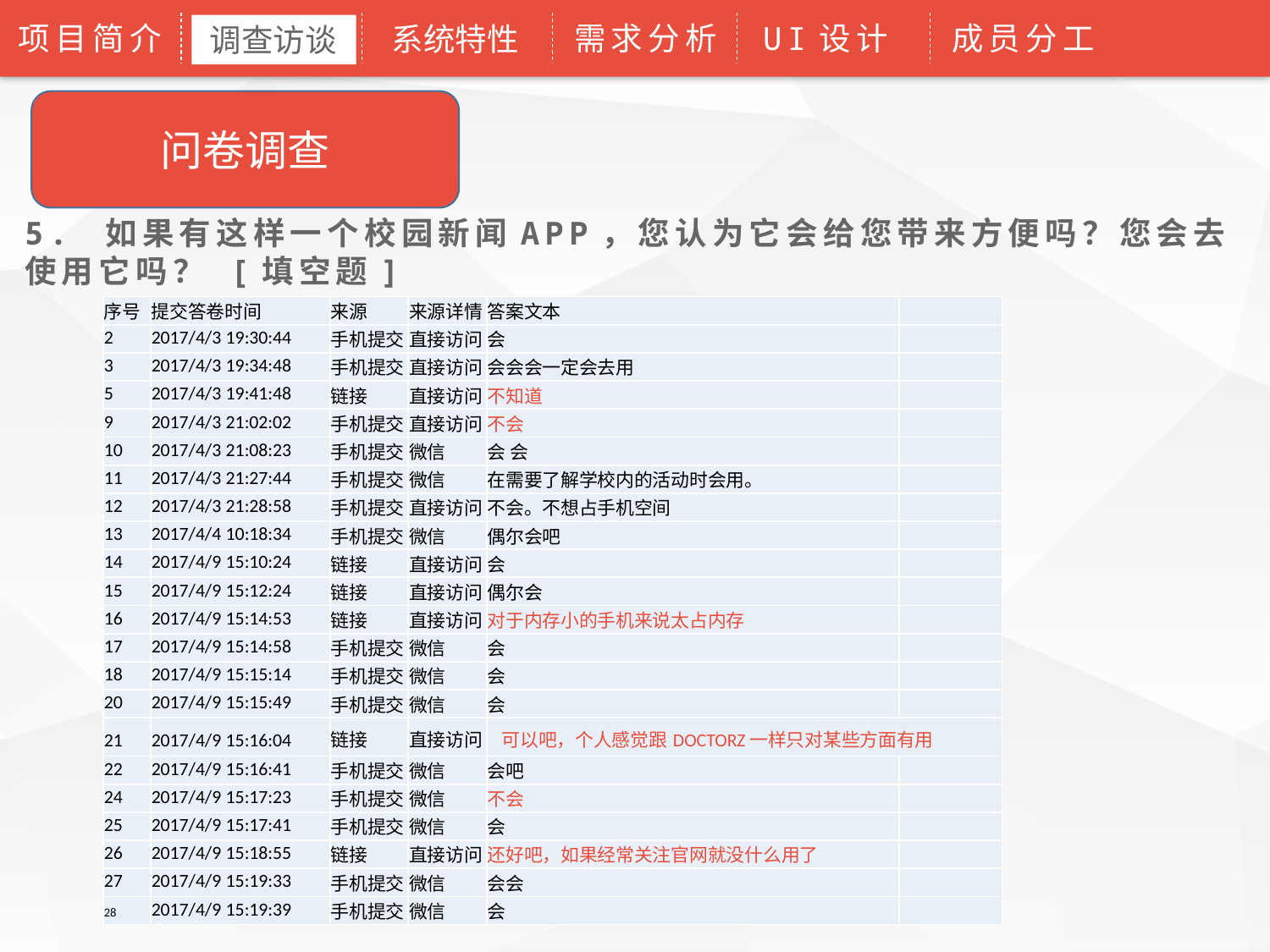

项目简介
需求分析
UI设计
成员分工
系统特性
调查访谈

问卷调查
5. 如果有这样一个校园新闻APP，您认为它会给您带来方便吗？您会去使用它吗？ [填空题]
| 序号 | 提交答卷时间 | 来源 | 来源详情 | 答案文本 |  |
| --- | --- | --- | --- | --- | --- |
| 2 | 2017/4/3 19:30:44 | 手机提交 | 直接访问 | 会 |  |
| 3 | 2017/4/3 19:34:48 | 手机提交 | 直接访问 | 会会会一定会去用 |  |
| 5 | 2017/4/3 19:41:48 | 链接 | 直接访问 | 不知道 |  |
| 9 | 2017/4/3 21:02:02 | 手机提交 | 直接访问 | 不会 |  |
| 10 | 2017/4/3 21:08:23 | 手机提交 | 微信 | 会 会 |  |
| 11 | 2017/4/3 21:27:44 | 手机提交 | 微信 | 在需要了解学校内的活动时会用。 |  |
| 12 | 2017/4/3 21:28:58 | 手机提交 | 直接访问 | 不会。不想占手机空间 |  |
| 13 | 2017/4/4 10:18:34 | 手机提交 | 微信 | 偶尔会吧 |  |
| 14 | 2017/4/9 15:10:24 | 链接 | 直接访问 | 会 |  |
| 15 | 2017/4/9 15:12:24 | 链接 | 直接访问 | 偶尔会 |  |
| 16 | 2017/4/9 15:14:53 | 链接 | 直接访问 | 对于内存小的手机来说太占内存 |  |
| 17 | 2017/4/9 15:14:58 | 手机提交 | 微信 | 会 |  |
| 18 | 2017/4/9 15:15:14 | 手机提交 | 微信 | 会 |  |
| 20 | 2017/4/9 15:15:49 | 手机提交 | 微信 | 会 |  |
| 21 | 2017/4/9 15:16:04 | 链接 | 直接访问 | 可以吧，个人感觉跟DOCTORZ一样只对某些方面有用 |  |
| 22 | 2017/4/9 15:16:41 | 手机提交 | 微信 | 会吧 |  |
| 24 | 2017/4/9 15:17:23 | 手机提交 | 微信 | 不会 |  |
| 25 | 2017/4/9 15:17:41 | 手机提交 | 微信 | 会 |  |
| 26 | 2017/4/9 15:18:55 | 链接 | 直接访问 | 还好吧，如果经常关注官网就没什么用了 |  |
| 27 | 2017/4/9 15:19:33 | 手机提交 | 微信 | 会会 |  |
| 28 | 2017/4/9 15:19:39 | 手机提交 | 微信 | 会 |  |